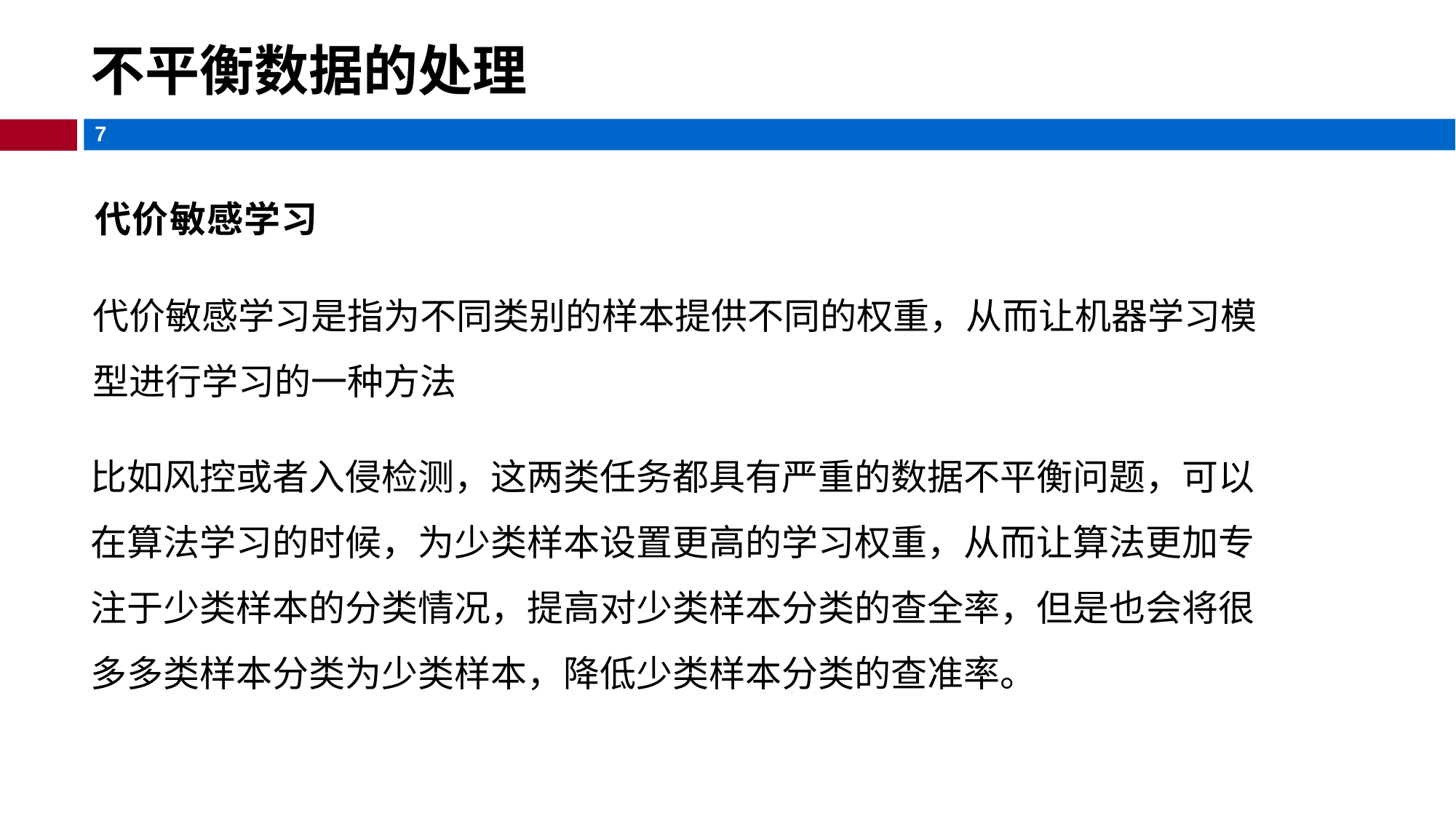

# 不平衡数据的处理

代价敏感学习
代价敏感学习是指为不同类别的样本提供不同的权重，从而让机器学习模型进行学习的一种方法
比如风控或者入侵检测，这两类任务都具有严重的数据不平衡问题，可以在算法学习的时候，为少类样本设置更高的学习权重，从而让算法更加专注于少类样本的分类情况，提高对少类样本分类的查全率，但是也会将很多多类样本分类为少类样本，降低少类样本分类的查准率。